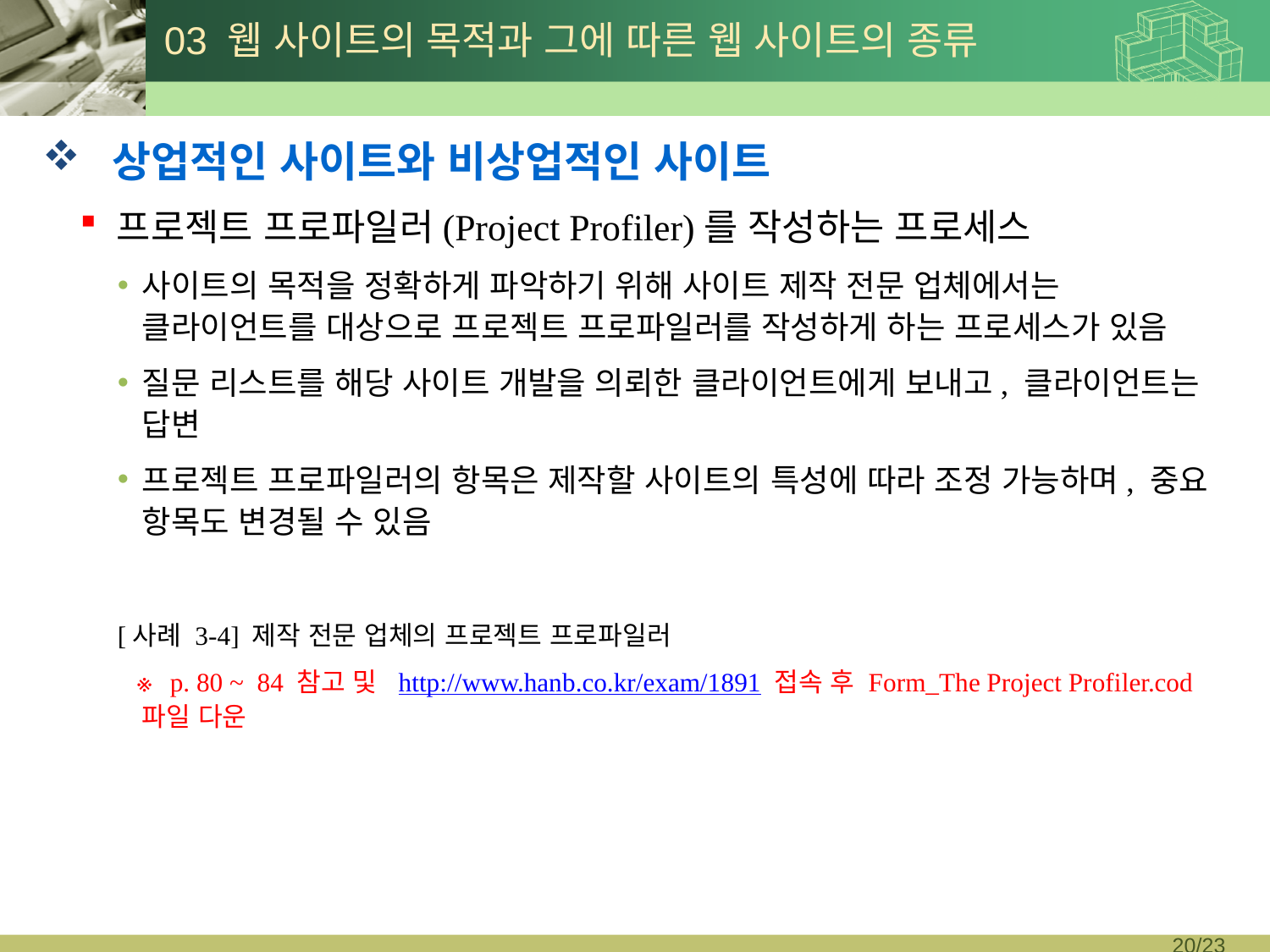

# 03 웹 사이트의 목적과 그에 따른 웹 사이트의 종류
 상업적인 사이트와 비상업적인 사이트
프로젝트 프로파일러(Project Profiler)를 작성하는 프로세스
사이트의 목적을 정확하게 파악하기 위해 사이트 제작 전문 업체에서는 클라이언트를 대상으로 프로젝트 프로파일러를 작성하게 하는 프로세스가 있음
질문 리스트를 해당 사이트 개발을 의뢰한 클라이언트에게 보내고, 클라이언트는 답변
프로젝트 프로파일러의 항목은 제작할 사이트의 특성에 따라 조정 가능하며, 중요 항목도 변경될 수 있음

[사례 3-4] 제작 전문 업체의 프로젝트 프로파일러
   ※ p. 80 ~  84 참고 및  http://www.hanb.co.kr/exam/1891 접속 후 Form_The Project Profiler.cod 파일 다운